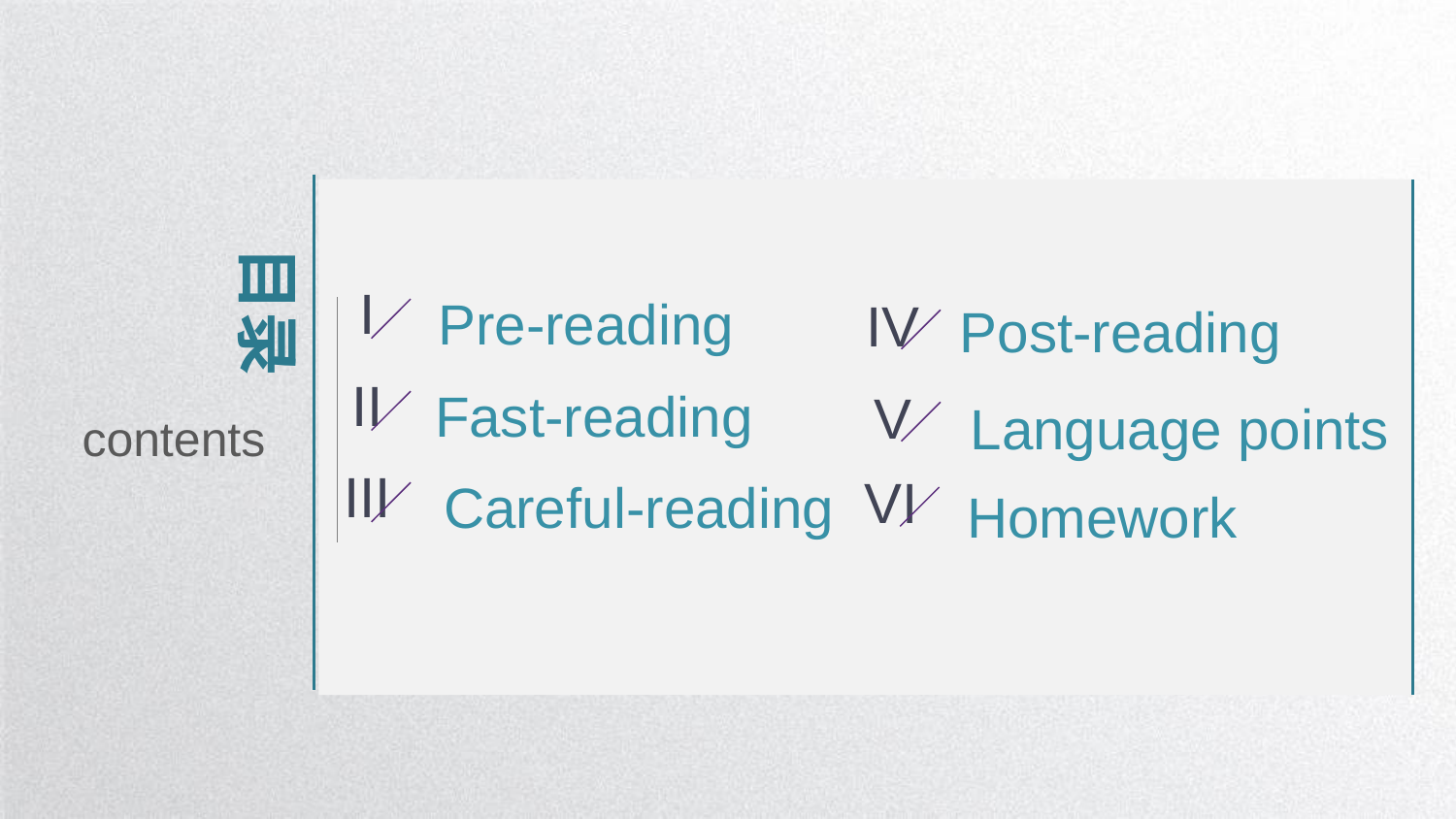

目录
I
Pre-reading
IV
Post-reading
II
Fast-reading
V
Language points
contents
III
VI
Careful-reading
Homework